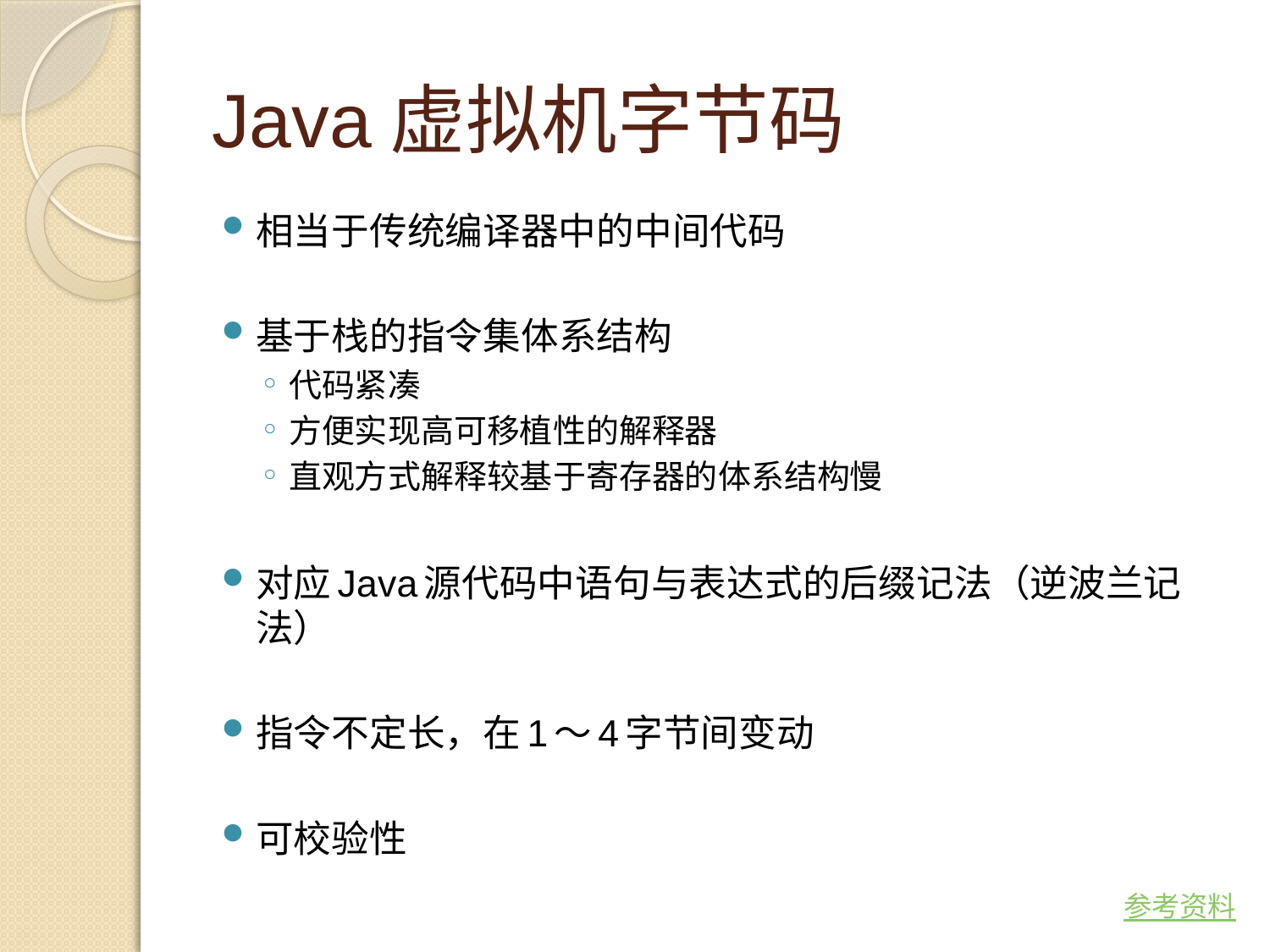

# Java虚拟机字节码
相当于传统编译器中的中间代码

基于栈的指令集体系结构
代码紧凑
方便实现高可移植性的解释器
直观方式解释较基于寄存器的体系结构慢

对应Java源代码中语句与表达式的后缀记法（逆波兰记法）

指令不定长，在1～4字节间变动

可校验性

参考资料